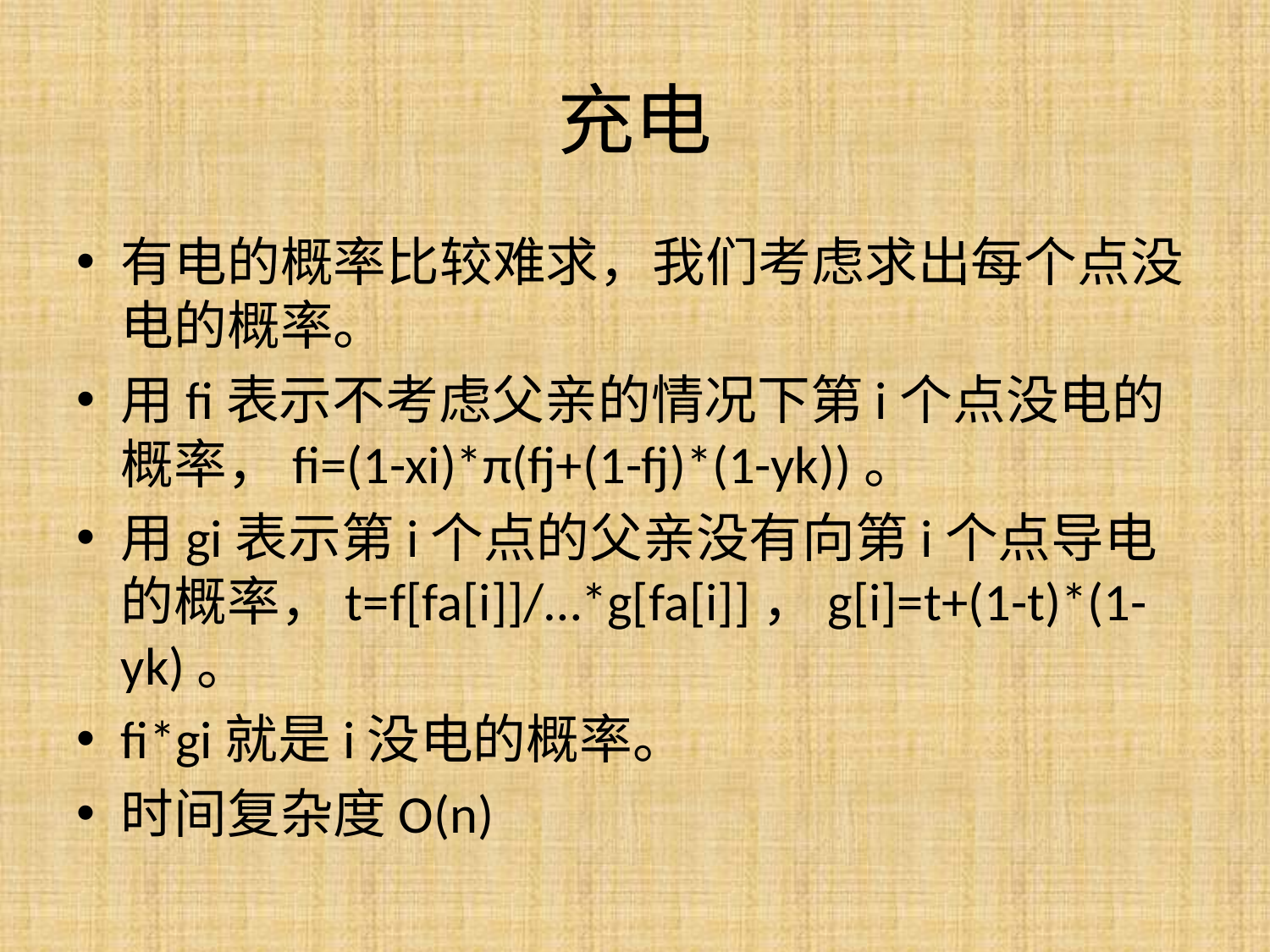

# 充电
有电的概率比较难求，我们考虑求出每个点没电的概率。
用fi表示不考虑父亲的情况下第i个点没电的概率，fi=(1-xi)*π(fj+(1-fj)*(1-yk))。
用gi表示第i个点的父亲没有向第i个点导电的概率，t=f[fa[i]]/…*g[fa[i]]，g[i]=t+(1-t)*(1-yk)。
fi*gi就是i没电的概率。
时间复杂度O(n)